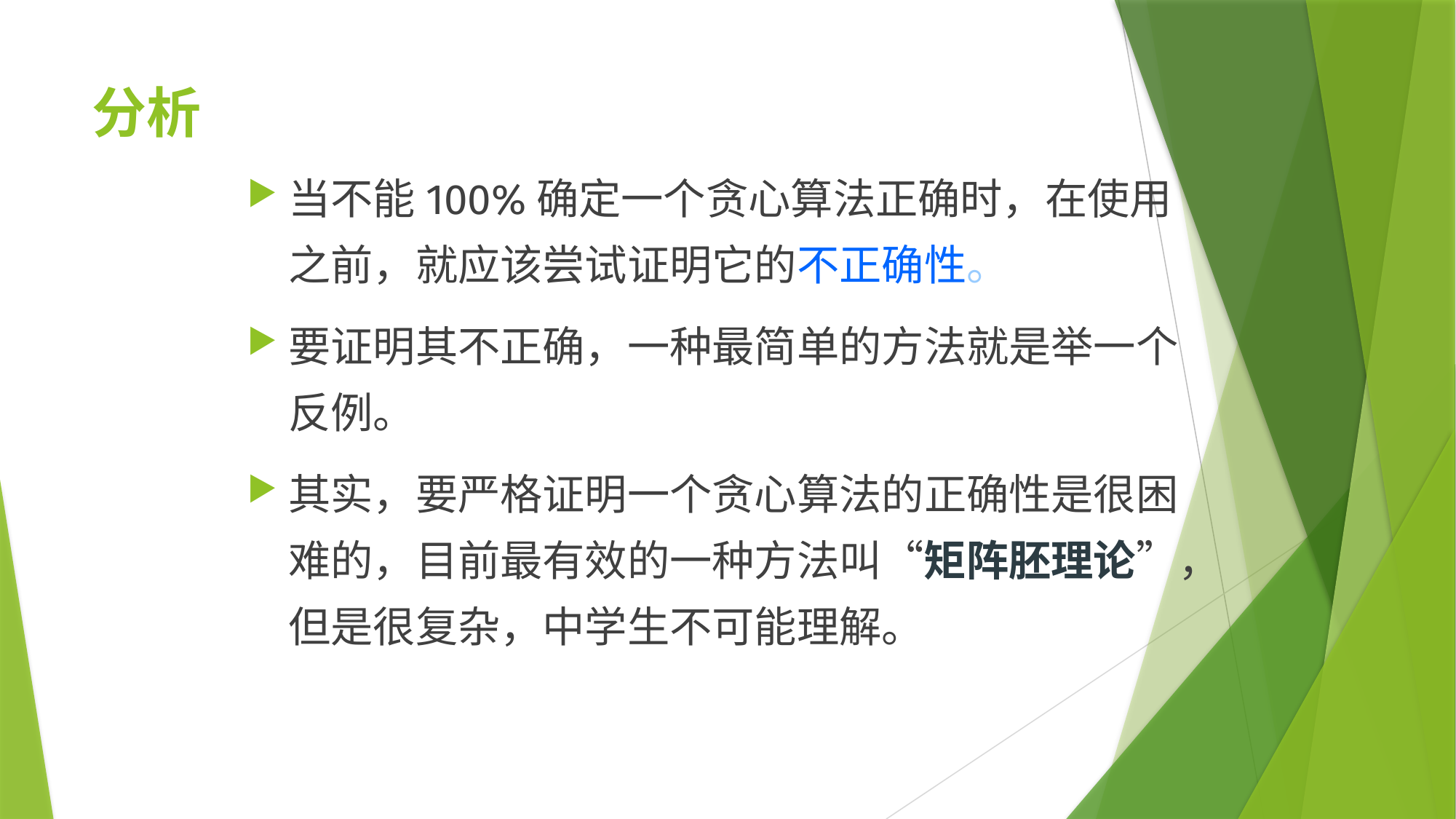

# 分析
当不能100%确定一个贪心算法正确时，在使用之前，就应该尝试证明它的不正确性。
要证明其不正确，一种最简单的方法就是举一个反例。
其实，要严格证明一个贪心算法的正确性是很困难的，目前最有效的一种方法叫“矩阵胚理论”，但是很复杂，中学生不可能理解。